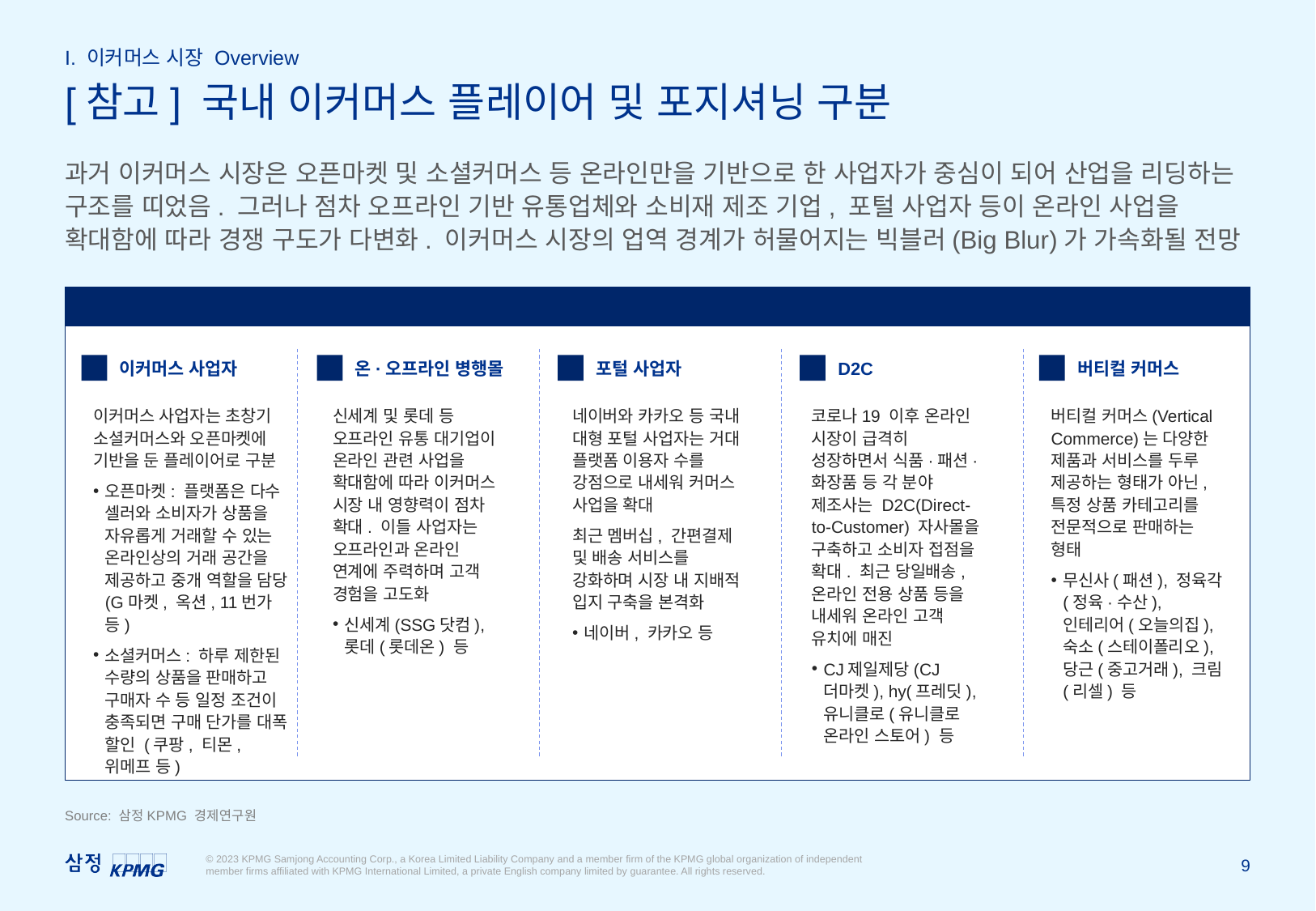

I. 이커머스 시장 Overview
[참고] 국내 이커머스 플레이어 및 포지셔닝 구분
과거 이커머스 시장은 오픈마켓 및 소셜커머스 등 온라인만을 기반으로 한 사업자가 중심이 되어 산업을 리딩하는 구조를 띠었음. 그러나 점차 오프라인 기반 유통업체와 소비재 제조 기업, 포털 사업자 등이 온라인 사업을 확대함에 따라 경쟁 구도가 다변화. 이커머스 시장의 업역 경계가 허물어지는 빅블러(Big Blur)가 가속화될 전망
국내 주요 이커머스 플레이어 구분 및 특징

이커머스 사업자
1
이커머스 사업자는 초창기 소셜커머스와 오픈마켓에 기반을 둔 플레이어로 구분
오픈마켓: 플랫폼은 다수 셀러와 소비자가 상품을 자유롭게 거래할 수 있는 온라인상의 거래 공간을 제공하고 중개 역할을 담당
(G마켓, 옥션, 11번가 등)
소셜커머스: 하루 제한된 수량의 상품을 판매하고 구매자 수 등 일정 조건이 충족되면 구매 단가를 대폭 할인 (쿠팡, 티몬, 위메프 등)
온·오프라인 병행몰
2
신세계 및 롯데 등 오프라인 유통 대기업이 온라인 관련 사업을 확대함에 따라 이커머스 시장 내 영향력이 점차 확대. 이들 사업자는 오프라인과 온라인 연계에 주력하며 고객 경험을 고도화
신세계(SSG닷컴), 롯데(롯데온) 등
포털 사업자
3
네이버와 카카오 등 국내 대형 포털 사업자는 거대 플랫폼 이용자 수를 강점으로 내세워 커머스 사업을 확대
최근 멤버십, 간편결제 및 배송 서비스를 강화하며 시장 내 지배적 입지 구축을 본격화
네이버, 카카오 등

D2C
4
코로나19 이후 온라인 시장이 급격히 성장하면서 식품·패션·화장품 등 각 분야 제조사는 D2C(Direct-to-Customer) 자사몰을 구축하고 소비자 접점을 확대. 최근 당일배송, 온라인 전용 상품 등을 내세워 온라인 고객 유치에 매진
CJ제일제당(CJ더마켓), hy(프레딧), 유니클로(유니클로 온라인 스토어) 등
버티컬 커머스
5
버티컬 커머스(Vertical Commerce)는 다양한 제품과 서비스를 두루 제공하는 형태가 아닌, 특정 상품 카테고리를 전문적으로 판매하는 형태
무신사(패션), 정육각(정육·수산), 인테리어(오늘의집), 숙소(스테이폴리오), 당근(중고거래), 크림(리셀) 등
Source: 삼정KPMG 경제연구원